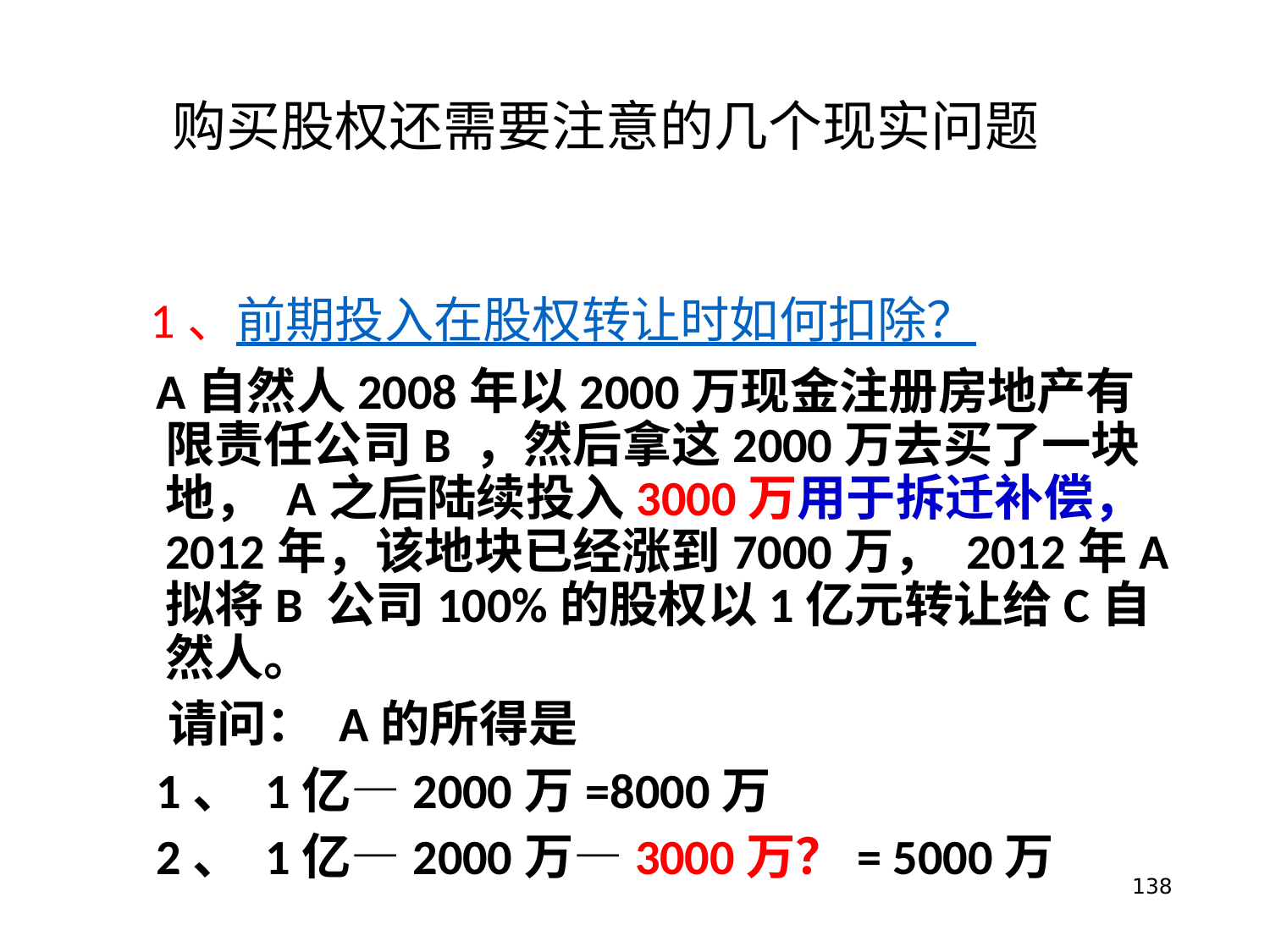

# 购买股权还需要注意的几个现实问题

       1、前期投入在股权转让时如何扣除？
     A自然人2008年以2000万现金注册房地产有限责任公司B ，然后拿这2000万去买了一块地， A之后陆续投入3000万用于拆迁补偿，2012年，该地块已经涨到7000万， 2012年A 拟将B 公司100%的股权以1亿元转让给C自然人。
     请问： A的所得是
     1、 1亿—2000万=8000万
     2、 1亿—2000万—3000万？= 5000万

138